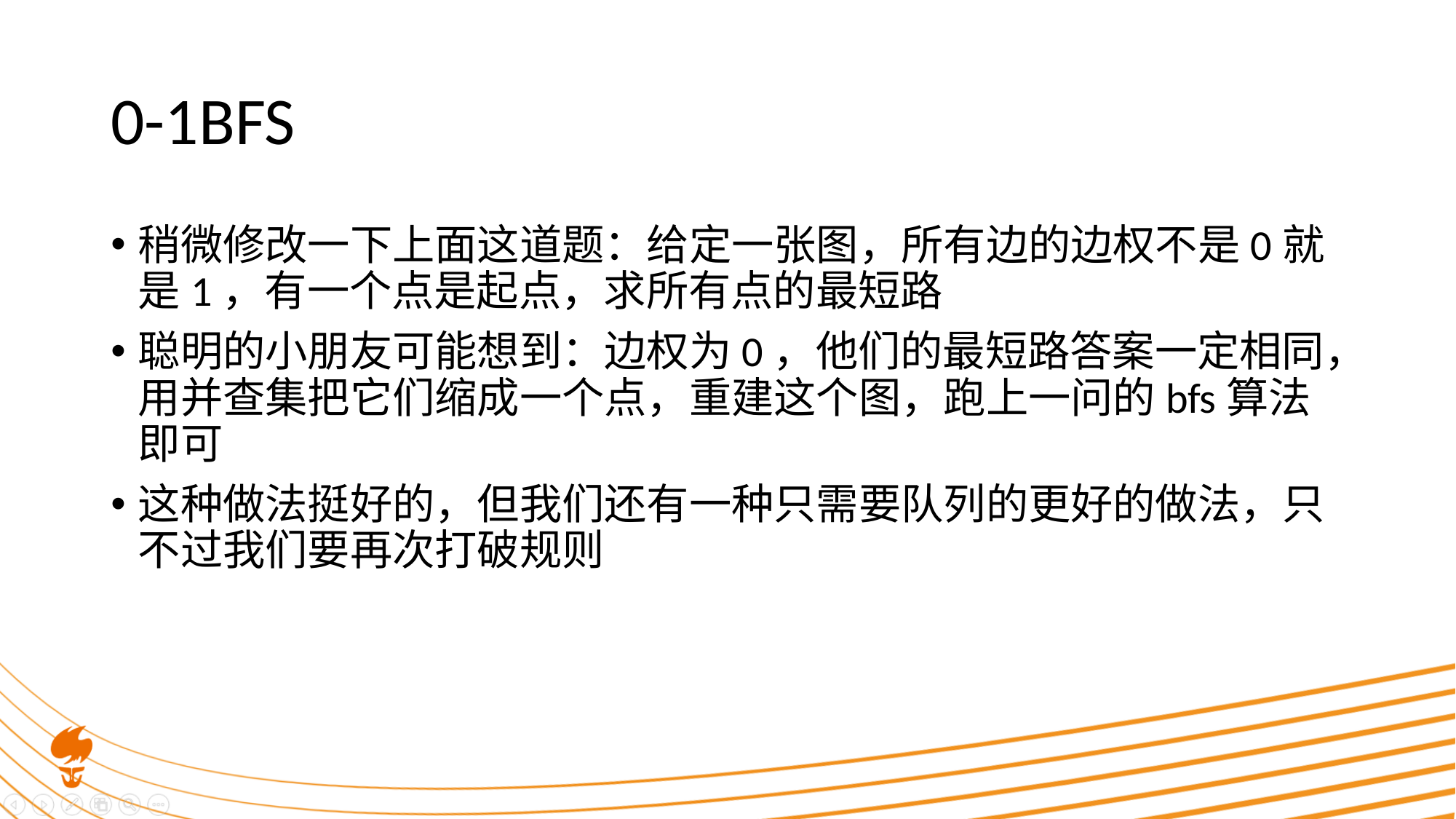

# 0-1BFS
稍微修改一下上面这道题：给定一张图，所有边的边权不是0就是1，有一个点是起点，求所有点的最短路
聪明的小朋友可能想到：边权为0，他们的最短路答案一定相同，用并查集把它们缩成一个点，重建这个图，跑上一问的bfs算法即可
这种做法挺好的，但我们还有一种只需要队列的更好的做法，只不过我们要再次打破规则